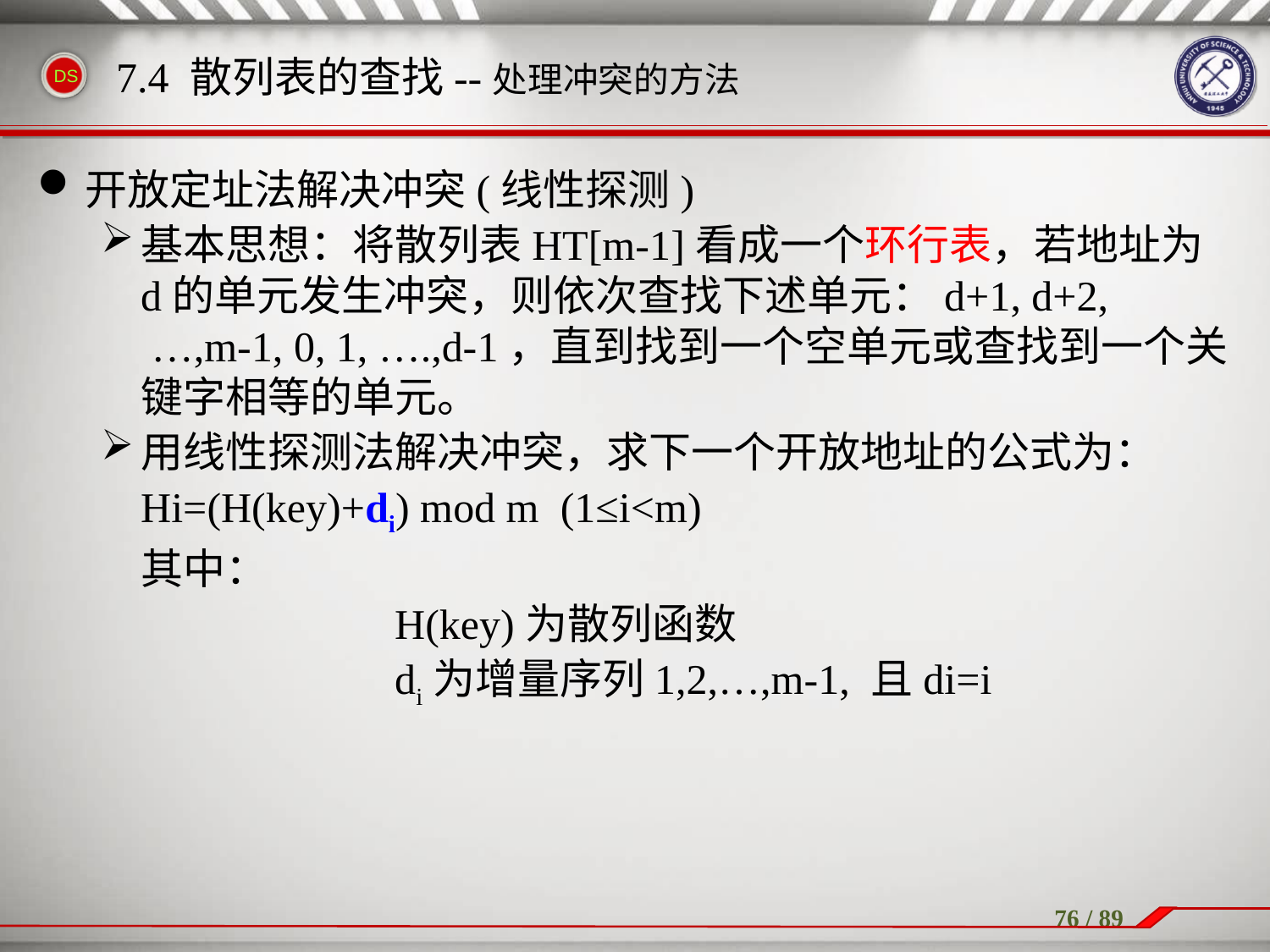

开放定址法解决冲突(线性探测)
基本思想：将散列表HT[m-1]看成一个环行表，若地址为d的单元发生冲突，则依次查找下述单元：d+1, d+2,
 …,m-1, 0, 1, ….,d-1，直到找到一个空单元或查找到一个关键字相等的单元。
用线性探测法解决冲突，求下一个开放地址的公式为：
	Hi=(H(key)+di) mod m  (1≤i<m)
	其中：
			H(key)为散列函数
			di为增量序列1,2,…,m-1, 且di=i

7.4 散列表的查找--处理冲突的方法